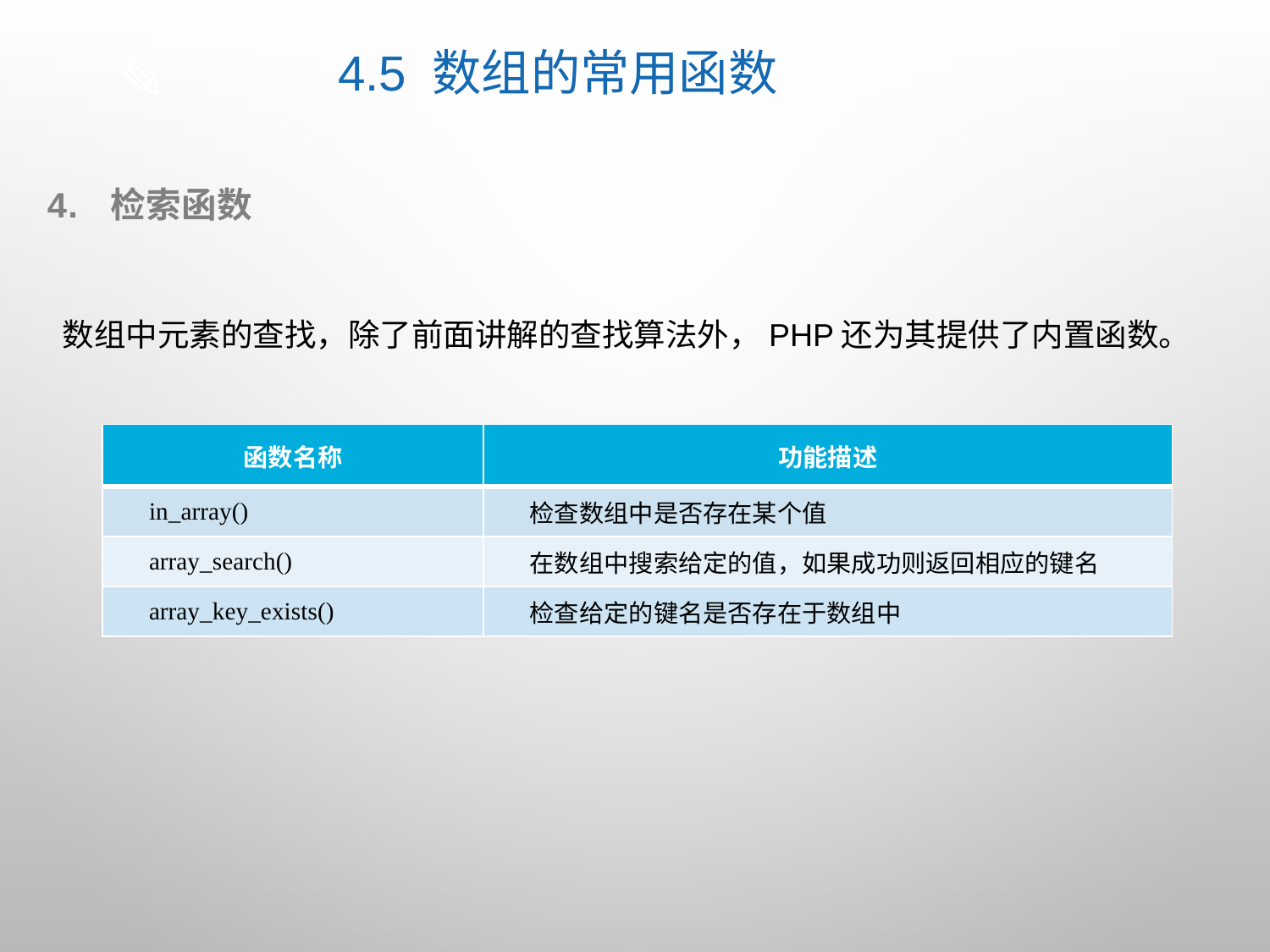

# 4.5 数组的常用函数
检索函数
数组中元素的查找，除了前面讲解的查找算法外，PHP还为其提供了内置函数。
| 函数名称 | 功能描述 |
| --- | --- |
| in\_array() | 检查数组中是否存在某个值 |
| array\_search() | 在数组中搜索给定的值，如果成功则返回相应的键名 |
| array\_key\_exists() | 检查给定的键名是否存在于数组中 |